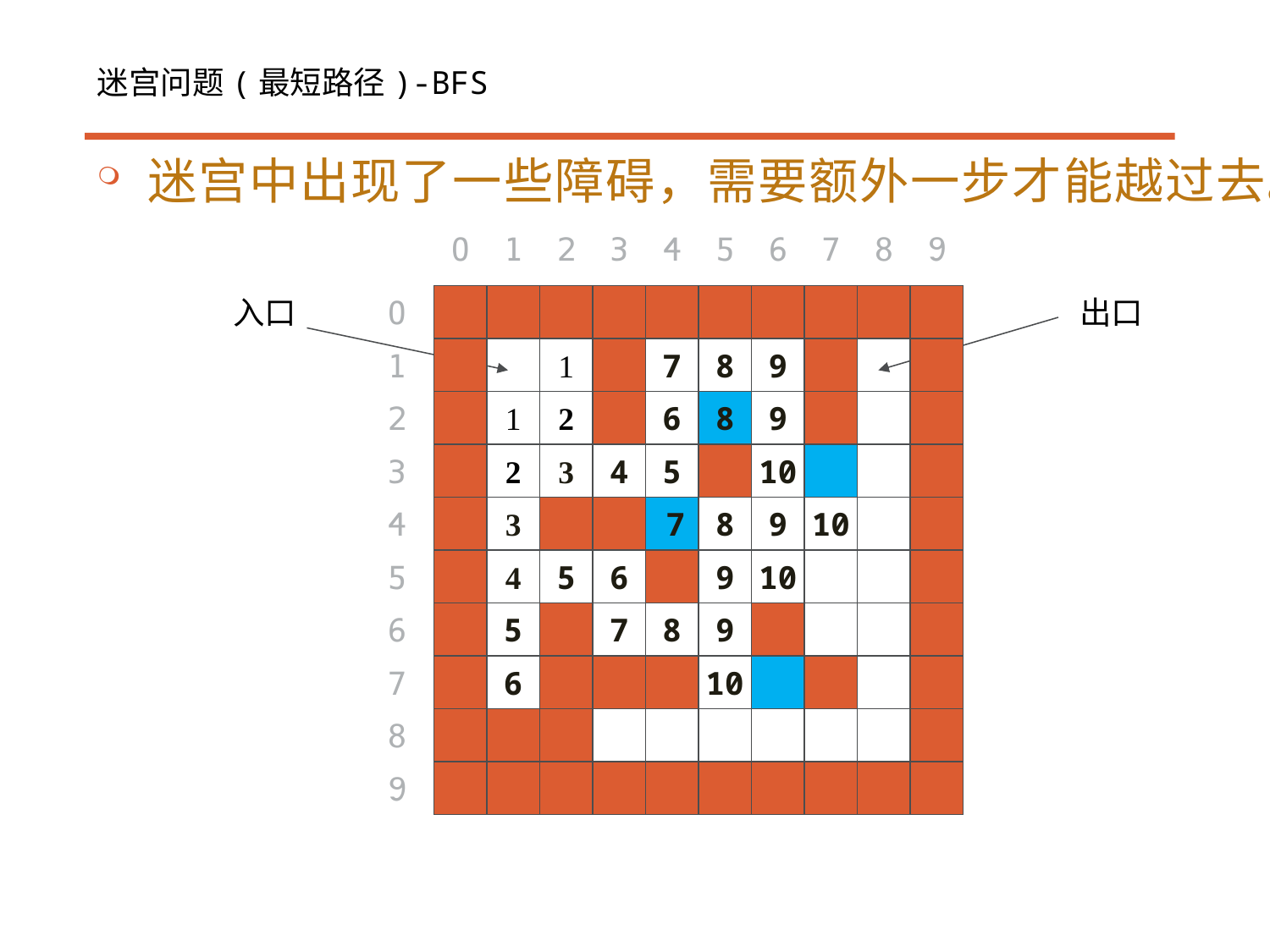

#
迷宫问题(最短路径)-BFS

迷宫中出现了一些障碍，需要额外一步才能越过去。
0
1
2
3
4
5
6
7
8
9
入口
0

出口

1

1

7
8
9

2

1
2

6
8
9

3

2
3
4
5

10
4

3

 7
8
9
10

5

4
5
6

9
10

6

5

7
8
9

7

6

10

8

9

37